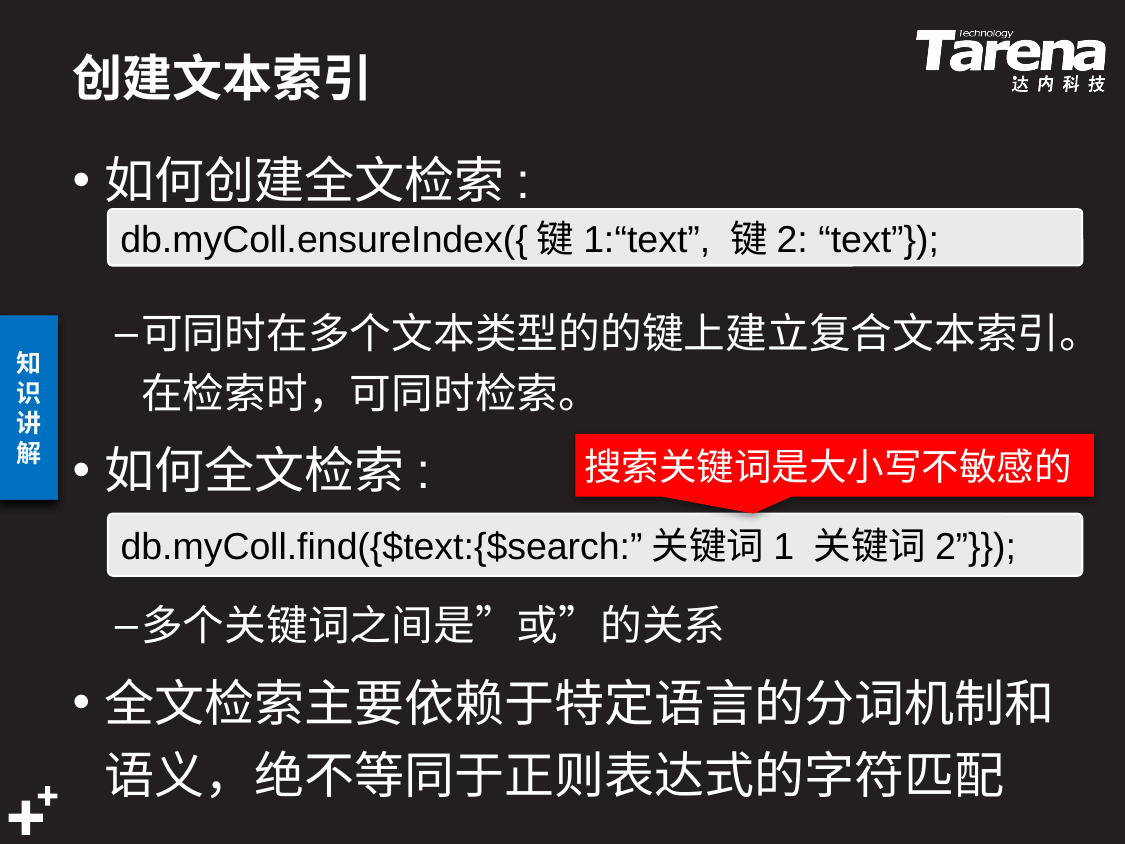

# 创建文本索引
如何创建全文检索:

可同时在多个文本类型的的键上建立复合文本索引。在检索时，可同时检索。
如何全文检索:

多个关键词之间是”或”的关系
全文检索主要依赖于特定语言的分词机制和语义，绝不等同于正则表达式的字符匹配
db.myColl.ensureIndex({键1:“text”, 键2: “text”});
搜索关键词是大小写不敏感的
db.myColl.find({$text:{$search:”关键词1 关键词2”}});